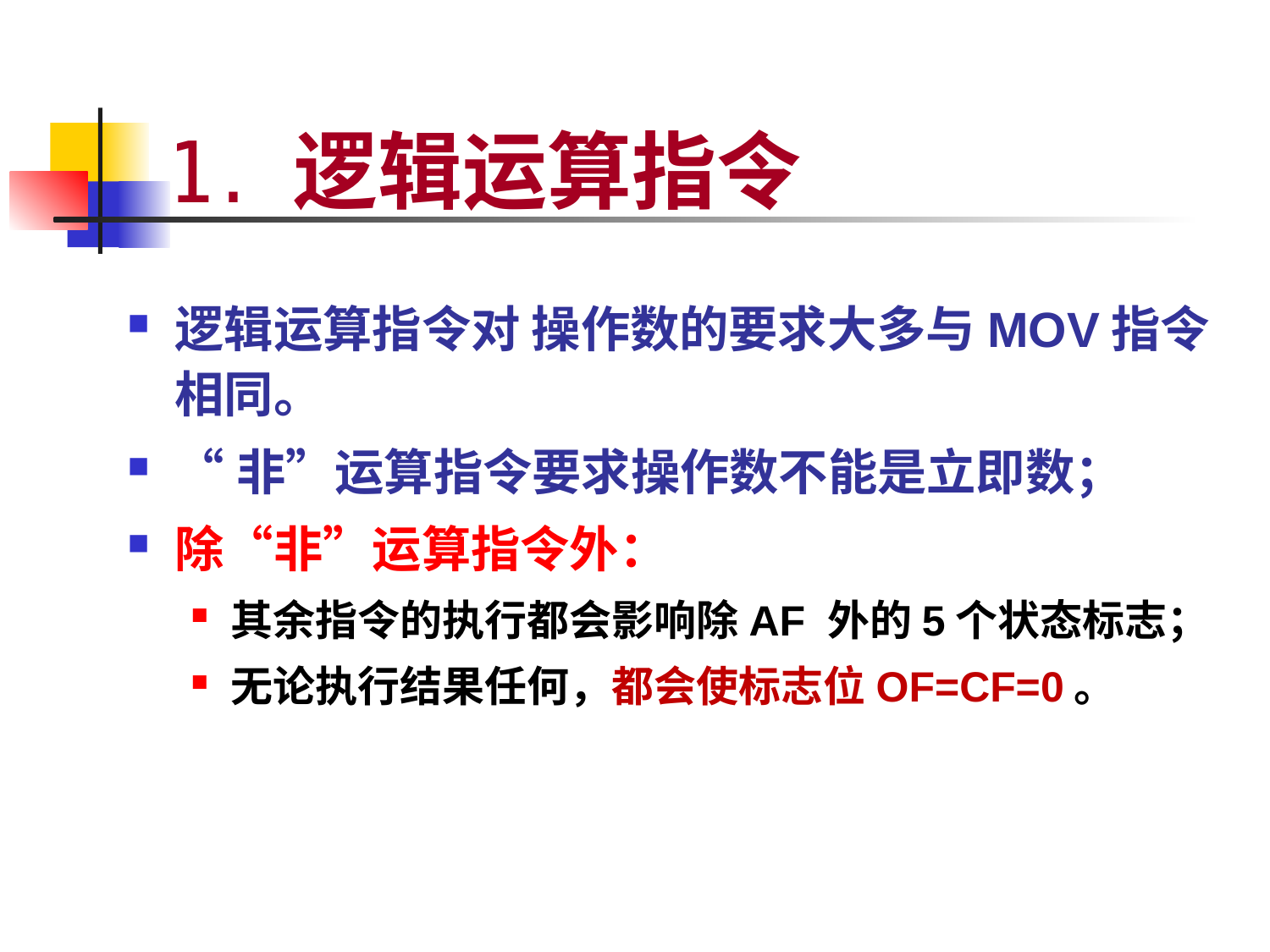

# 1. 逻辑运算指令
逻辑运算指令对 操作数的要求大多与MOV指令相同。
“非”运算指令要求操作数不能是立即数；
除“非”运算指令外：
其余指令的执行都会影响除AF 外的5个状态标志；
无论执行结果任何，都会使标志位OF=CF=0。
115